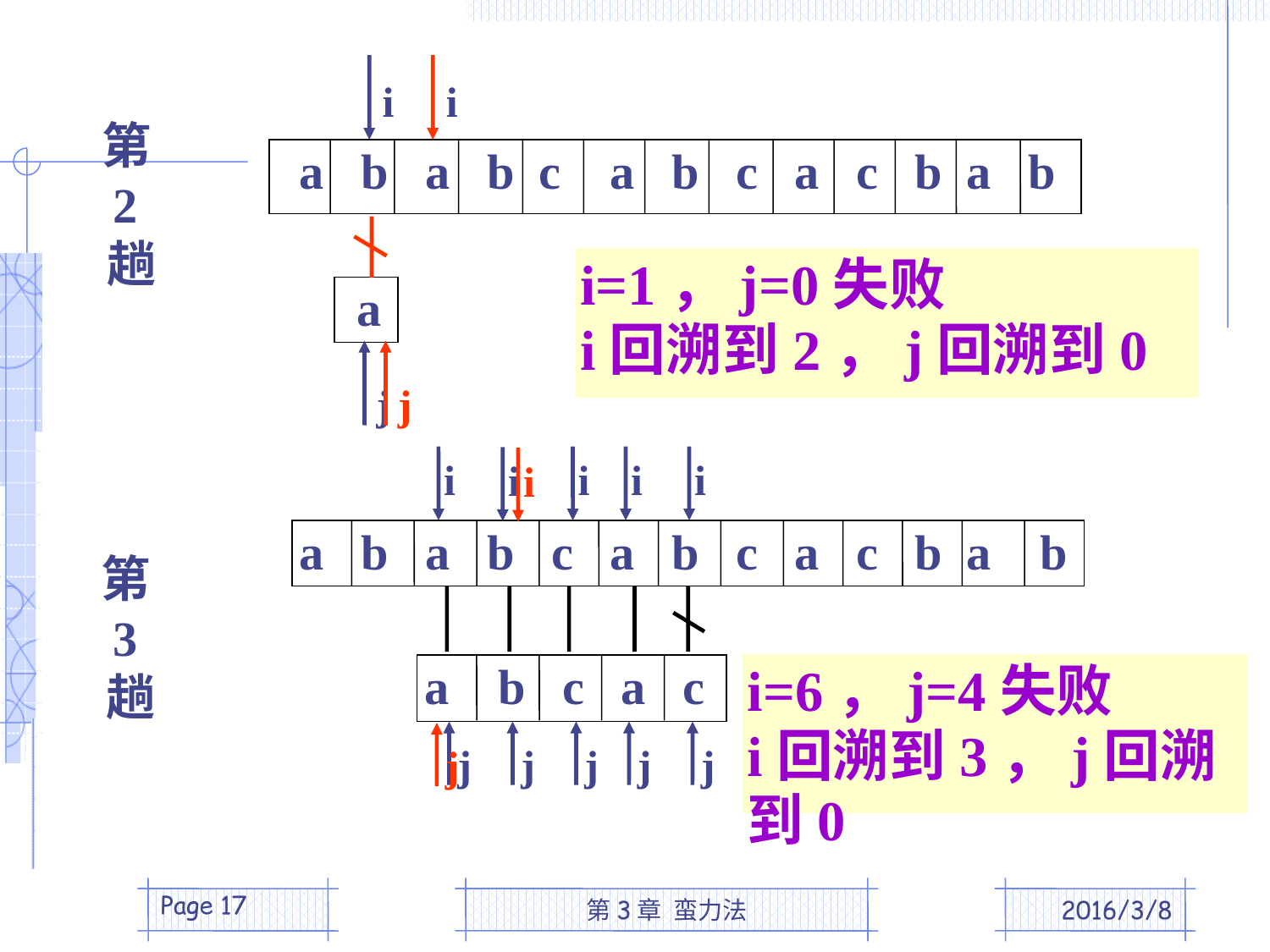

i

j

i

j
第2趟
a   b   a   b  c    a   b   c   a   c   b  a   b

i=1，j=0失败
i回溯到2，j回溯到0
a

i

j

i

j

i

j

i

j

i

j

i

j
a   b   a   b   c   a   b   c   a   c   b  a    b

第3趟
i=6，j=4失败
i回溯到3，j回溯到0
a    b   c   a   c

Page 17
第3章  蛮力法
2016/3/8